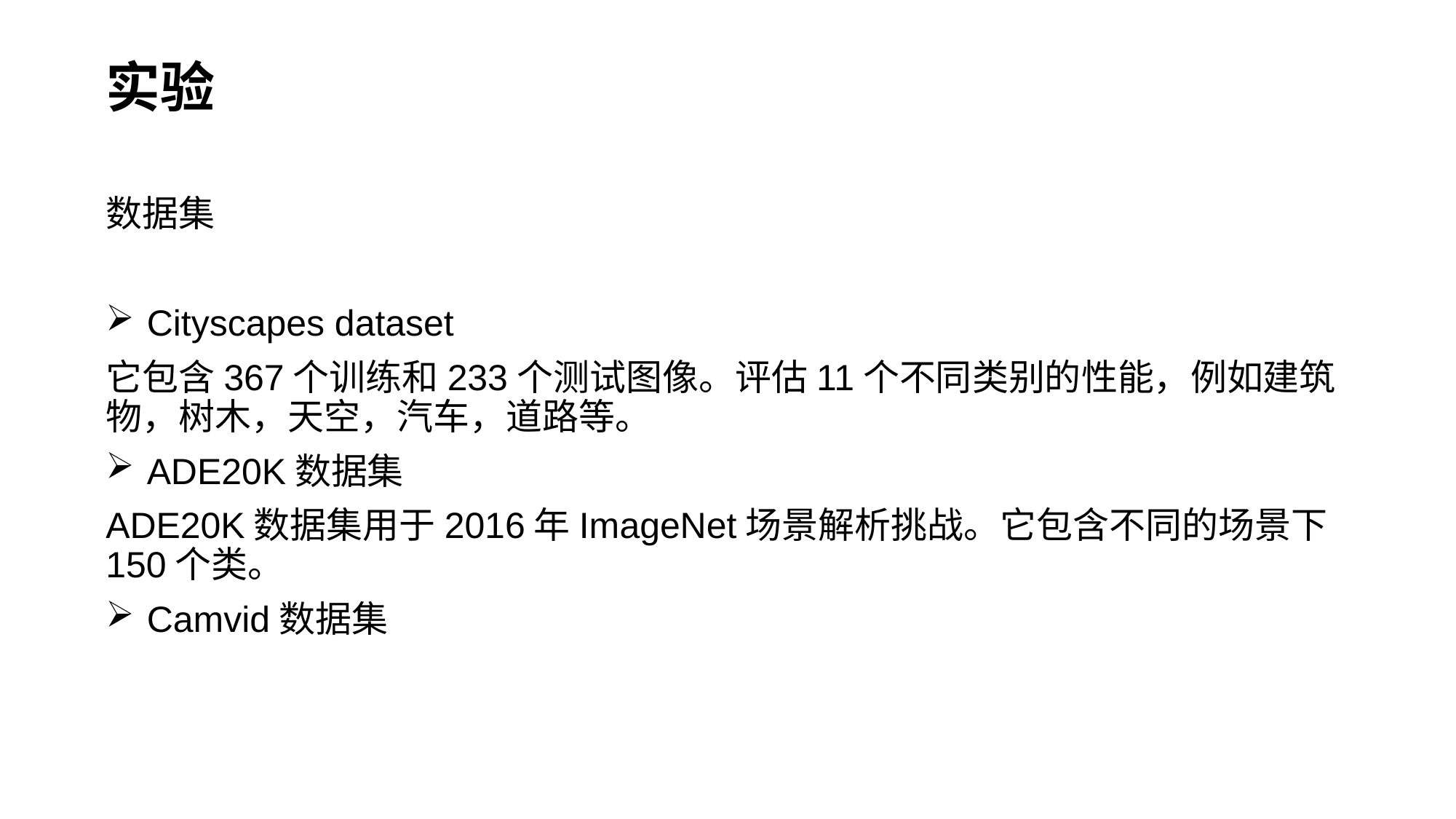

# 实验

数据集

Cityscapes dataset
它包含367个训练和233个测试图像。评估11个不同类别的性能，例如建筑物，树木，天空，汽车，道路等。
ADE20K数据集
ADE20K数据集用于2016年ImageNet场景解析挑战。它包含不同的场景下150个类。
Camvid数据集